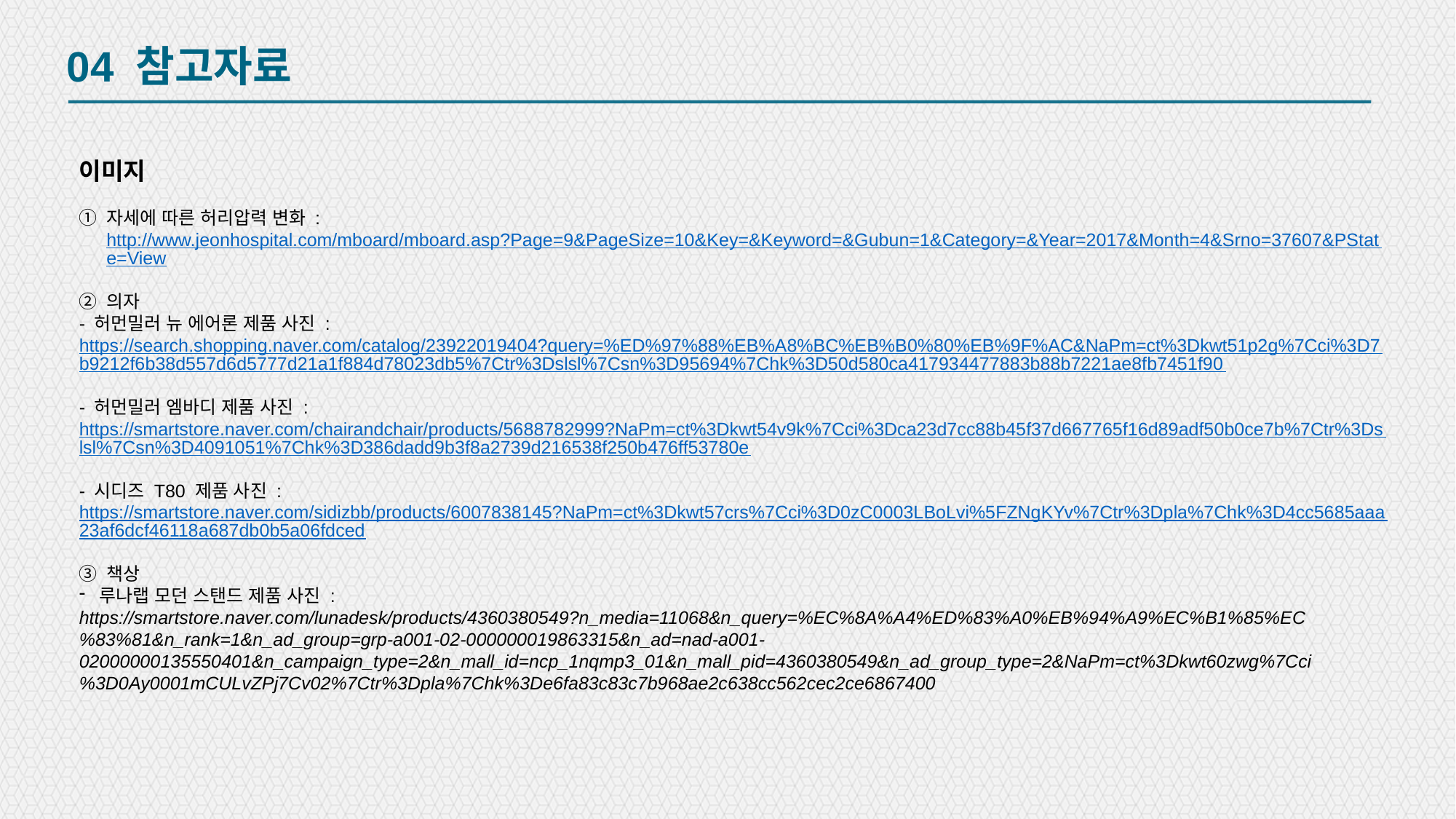

04 참고자료

이미지

자세에 따른 허리압력 변화 : http://www.jeonhospital.com/mboard/mboard.asp?Page=9&PageSize=10&Key=&Keyword=&Gubun=1&Category=&Year=2017&Month=4&Srno=37607&PState=View

의자
- 허먼밀러 뉴 에어론 제품 사진 :
https://search.shopping.naver.com/catalog/23922019404?query=%ED%97%88%EB%A8%BC%EB%B0%80%EB%9F%AC&NaPm=ct%3Dkwt51p2g%7Cci%3D7b9212f6b38d557d6d5777d21a1f884d78023db5%7Ctr%3Dslsl%7Csn%3D95694%7Chk%3D50d580ca417934477883b88b7221ae8fb7451f90

- 허먼밀러 엠바디 제품 사진 :
https://smartstore.naver.com/chairandchair/products/5688782999?NaPm=ct%3Dkwt54v9k%7Cci%3Dca23d7cc88b45f37d667765f16d89adf50b0ce7b%7Ctr%3Dslsl%7Csn%3D4091051%7Chk%3D386dadd9b3f8a2739d216538f250b476ff53780e

- 시디즈 T80 제품 사진 :
https://smartstore.naver.com/sidizbb/products/6007838145?NaPm=ct%3Dkwt57crs%7Cci%3D0zC0003LBoLvi%5FZNgKYv%7Ctr%3Dpla%7Chk%3D4cc5685aaa23af6dcf46118a687db0b5a06fdced

책상
루나랩 모던 스탠드 제품 사진 :
https://smartstore.naver.com/lunadesk/products/4360380549?n_media=11068&n_query=%EC%8A%A4%ED%83%A0%EB%94%A9%EC%B1%85%EC%83%81&n_rank=1&n_ad_group=grp-a001-02-000000019863315&n_ad=nad-a001-02000000135550401&n_campaign_type=2&n_mall_id=ncp_1nqmp3_01&n_mall_pid=4360380549&n_ad_group_type=2&NaPm=ct%3Dkwt60zwg%7Cci%3D0Ay0001mCULvZPj7Cv02%7Ctr%3Dpla%7Chk%3De6fa83c83c7b968ae2c638cc562cec2ce6867400